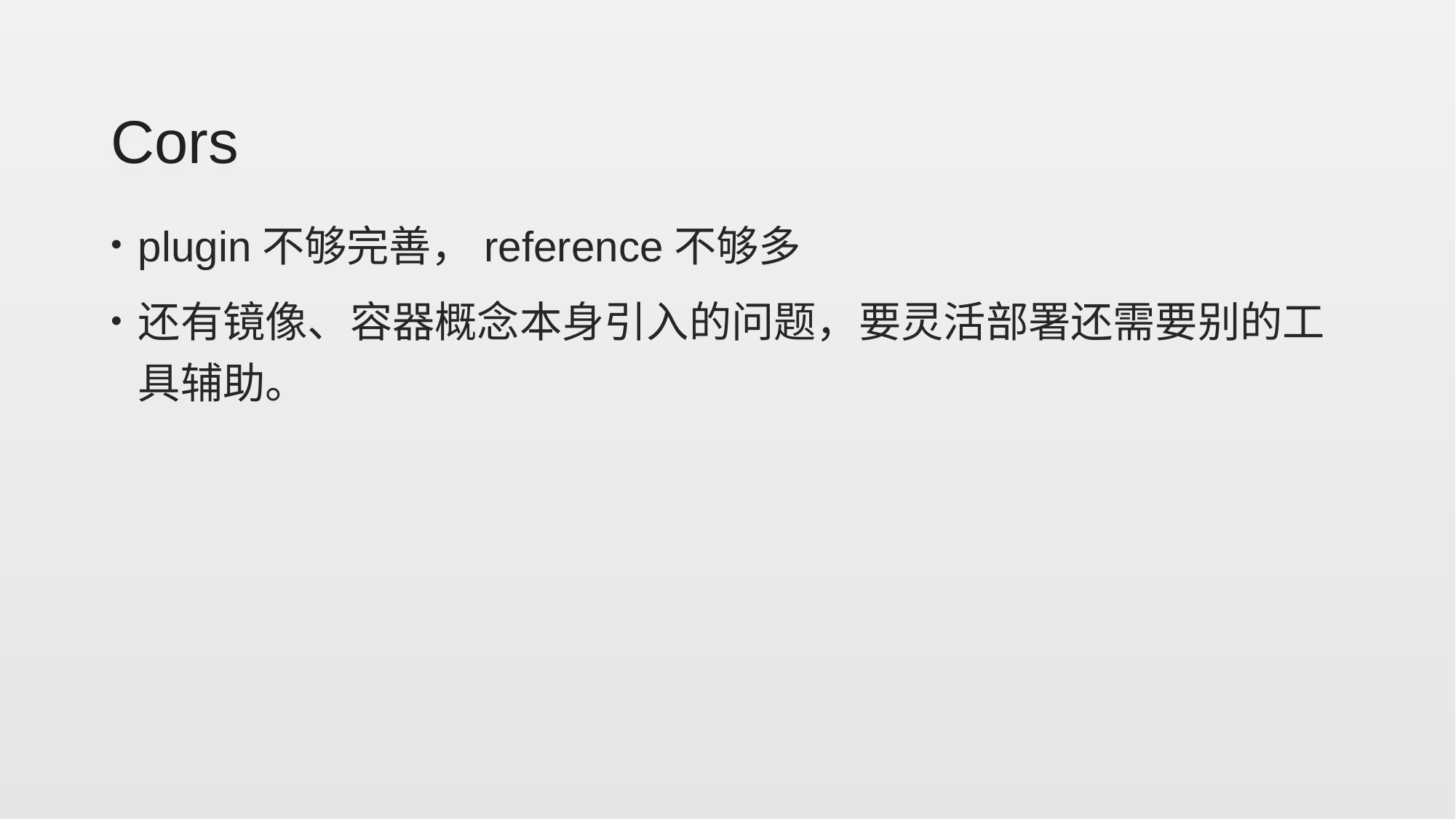

# Cors
plugin不够完善，reference不够多
还有镜像、容器概念本身引入的问题，要灵活部署还需要别的工具辅助。